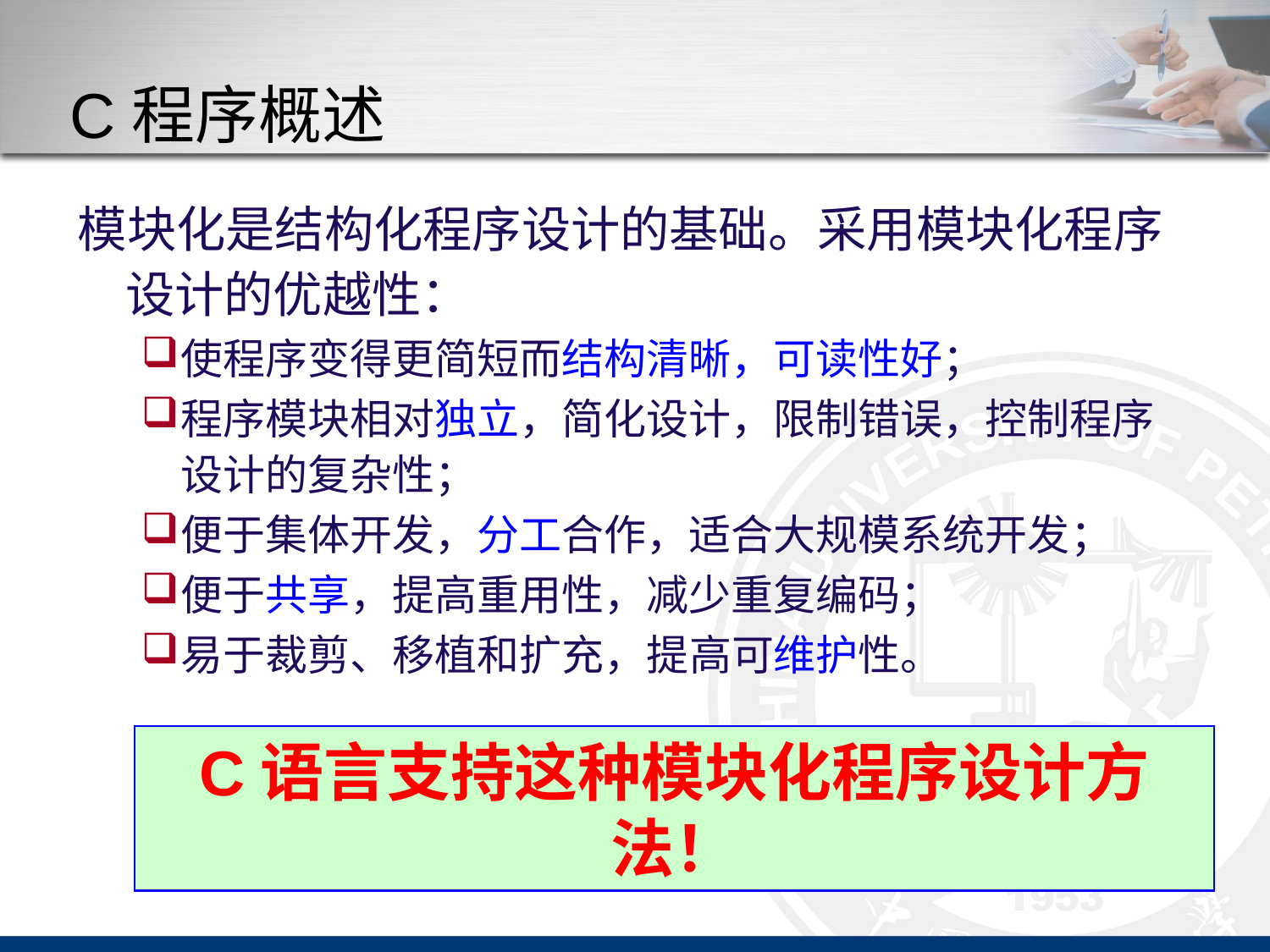

# C程序概述
模块化是结构化程序设计的基础。采用模块化程序设计的优越性：
使程序变得更简短而结构清晰，可读性好；
程序模块相对独立，简化设计，限制错误，控制程序设计的复杂性；
便于集体开发，分工合作，适合大规模系统开发；
便于共享，提高重用性，减少重复编码；
易于裁剪、移植和扩充，提高可维护性。
C语言支持这种模块化程序设计方法！